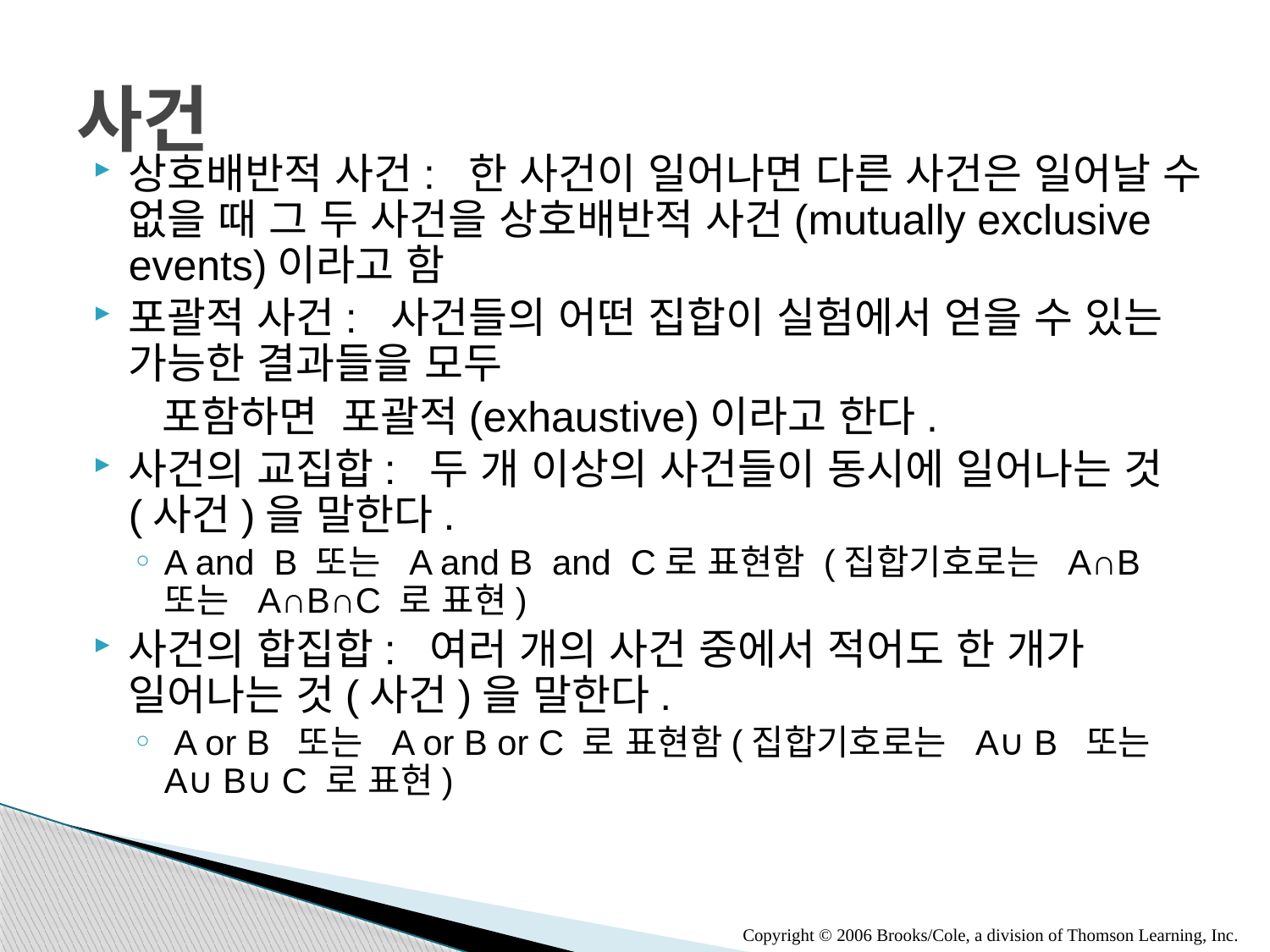

# 사건
상호배반적 사건:  한 사건이 일어나면 다른 사건은 일어날 수 없을 때 그 두 사건을 상호배반적 사건(mutually exclusive events)이라고 함
포괄적 사건:  사건들의 어떤 집합이 실험에서 얻을 수 있는 가능한 결과들을 모두
     포함하면  포괄적(exhaustive)이라고 한다.
사건의 교집합:  두 개 이상의 사건들이 동시에 일어나는 것(사건)을 말한다.
A and  B 또는  A and B  and  C로 표현함 (집합기호로는  A∩B  또는  A∩B∩C 로 표현)
사건의 합집합:  여러 개의 사건 중에서 적어도 한 개가 일어나는 것(사건)을 말한다.
 A or B  또는  A or B or C 로 표현함(집합기호로는  A∪B  또는  A∪B∪C 로 표현)